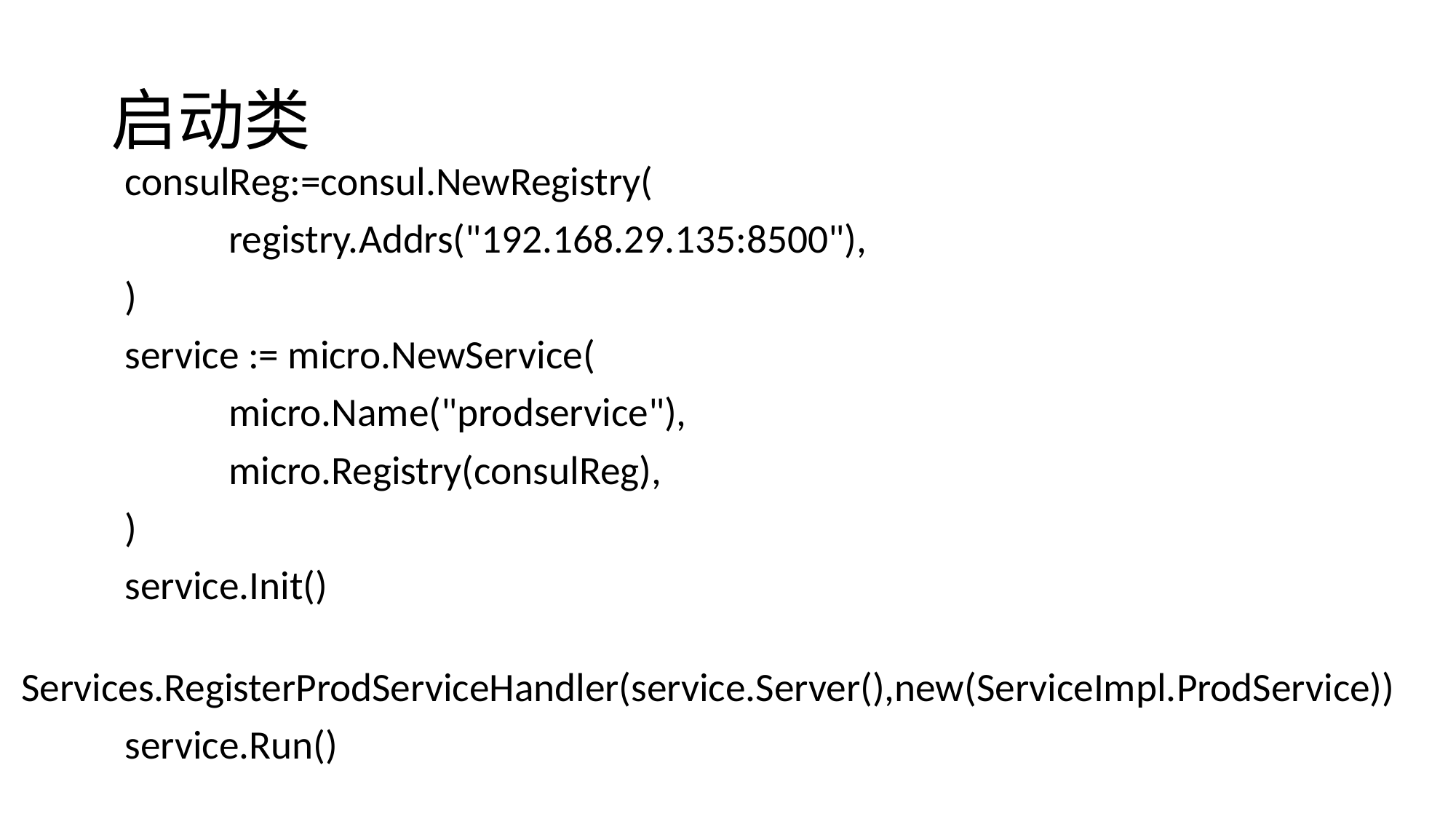

# 启动类
	consulReg:=consul.NewRegistry(
		registry.Addrs("192.168.29.135:8500"),
	)
	service := micro.NewService(
		micro.Name("prodservice"),
		micro.Registry(consulReg),
	)
	service.Init()
	Services.RegisterProdServiceHandler(service.Server(),new(ServiceImpl.ProdService))
	service.Run()